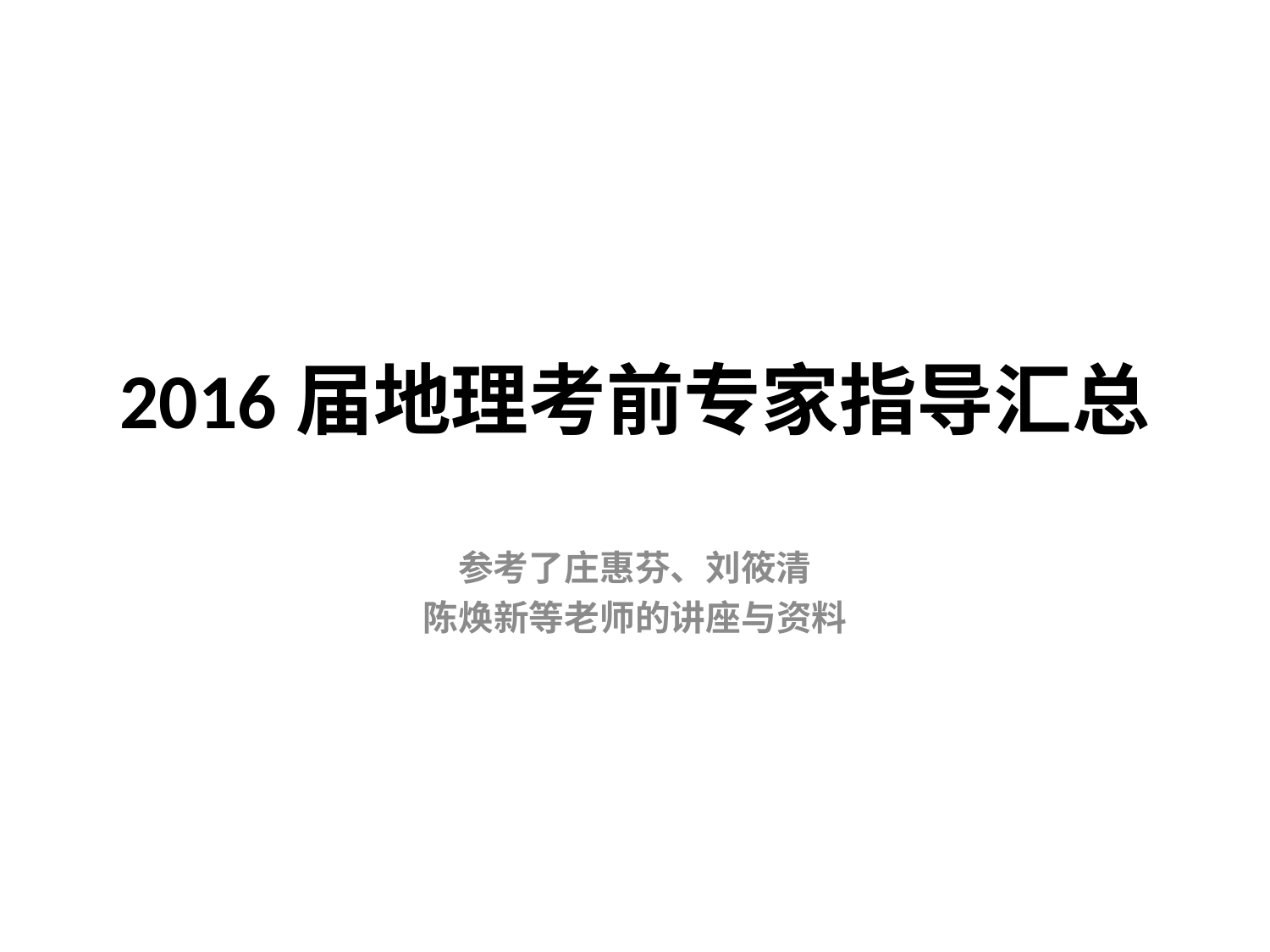

# 2016届地理考前专家指导汇总
参考了庄惠芬、刘筱清
陈焕新等老师的讲座与资料